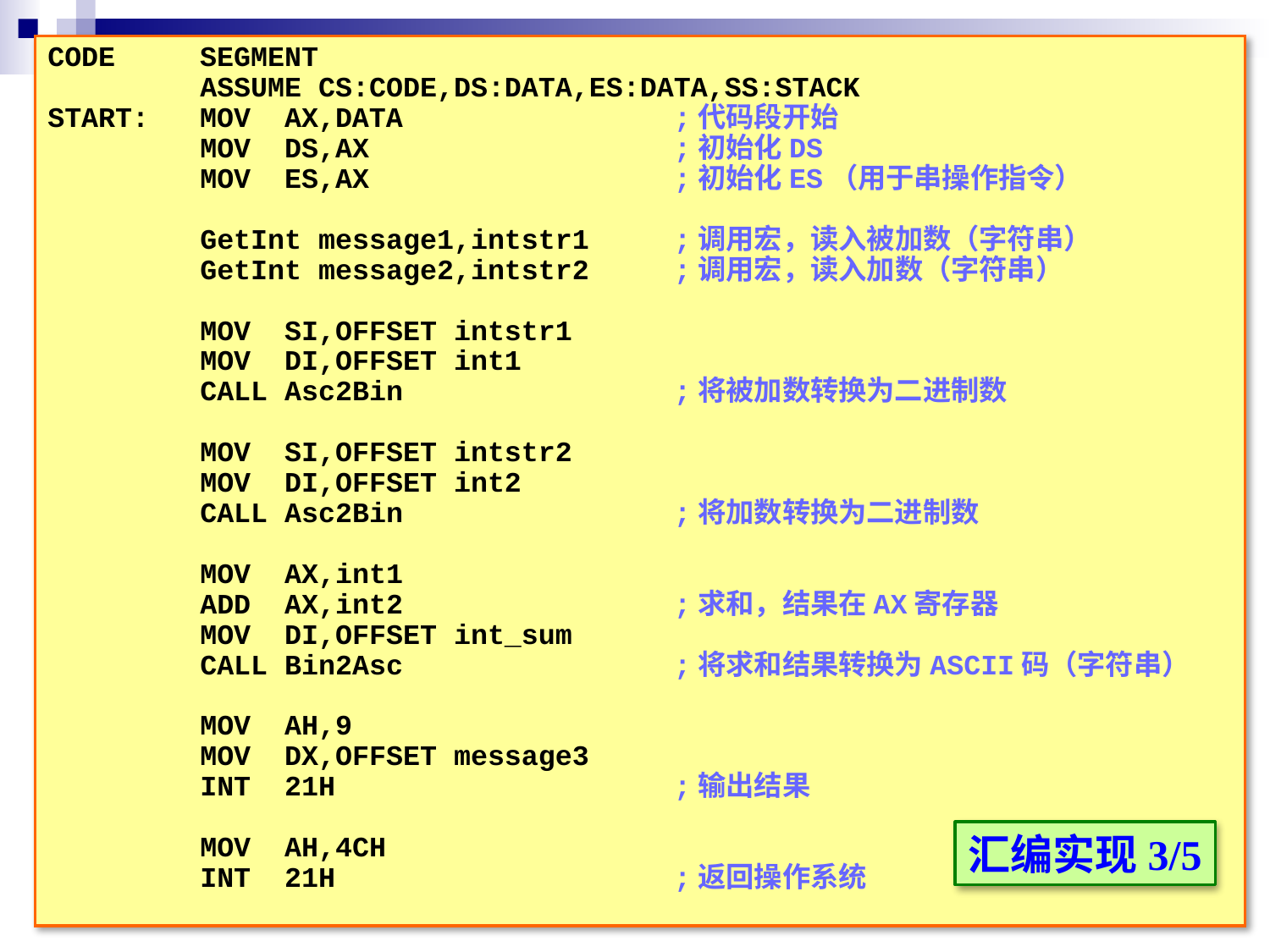

CODE     SEGMENT
         ASSUME CS:CODE,DS:DATA,ES:DATA,SS:STACK
START:   MOV  AX,DATA                ;代码段开始
         MOV  DS,AX                  ;初始化DS
         MOV  ES,AX                  ;初始化ES（用于串操作指令）

         GetInt message1,intstr1     ;调用宏，读入被加数（字符串）
         GetInt message2,intstr2     ;调用宏，读入加数（字符串）

         MOV  SI,OFFSET intstr1
         MOV  DI,OFFSET int1
         CALL Asc2Bin                ;将被加数转换为二进制数

         MOV  SI,OFFSET intstr2
         MOV  DI,OFFSET int2
         CALL Asc2Bin                ;将加数转换为二进制数

         MOV  AX,int1
         ADD  AX,int2                ;求和，结果在AX寄存器
         MOV  DI,OFFSET int_sum
         CALL Bin2Asc                ;将求和结果转换为ASCII码（字符串）

         MOV  AH,9
         MOV  DX,OFFSET message3
         INT  21H                    ;输出结果

         MOV  AH,4CH
         INT  21H                    ;返回操作系统
汇编实现3/5
21